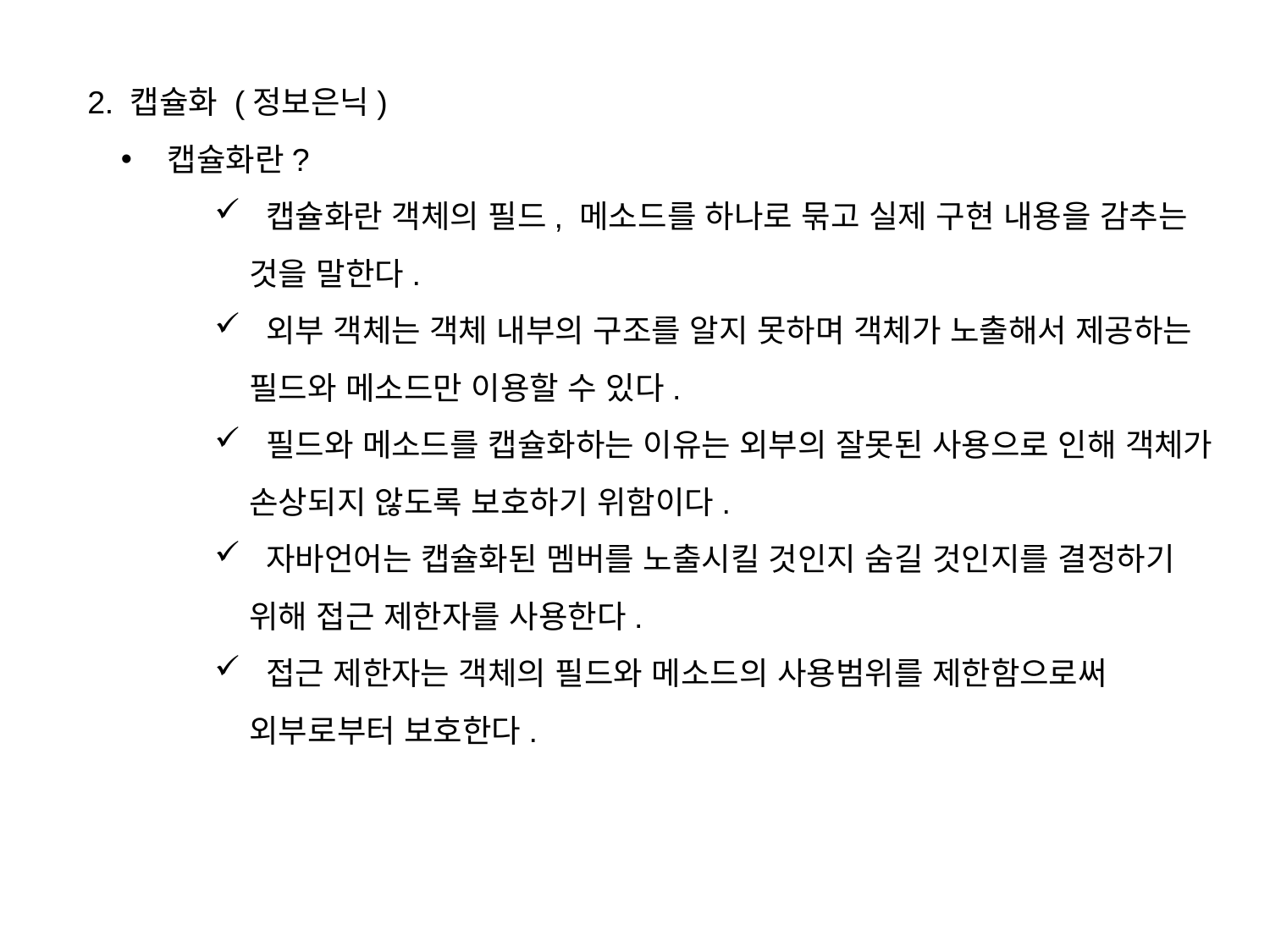

2. 캡슐화 (정보은닉)
 캡슐화란?
 캡슐화란 객체의 필드, 메소드를 하나로 묶고 실제 구현 내용을 감추는 것을 말한다.
 외부 객체는 객체 내부의 구조를 알지 못하며 객체가 노출해서 제공하는 필드와 메소드만 이용할 수 있다.
 필드와 메소드를 캡슐화하는 이유는 외부의 잘못된 사용으로 인해 객체가 손상되지 않도록 보호하기 위함이다.
 자바언어는 캡슐화된 멤버를 노출시킬 것인지 숨길 것인지를 결정하기 위해 접근 제한자를 사용한다.
 접근 제한자는 객체의 필드와 메소드의 사용범위를 제한함으로써 외부로부터 보호한다.